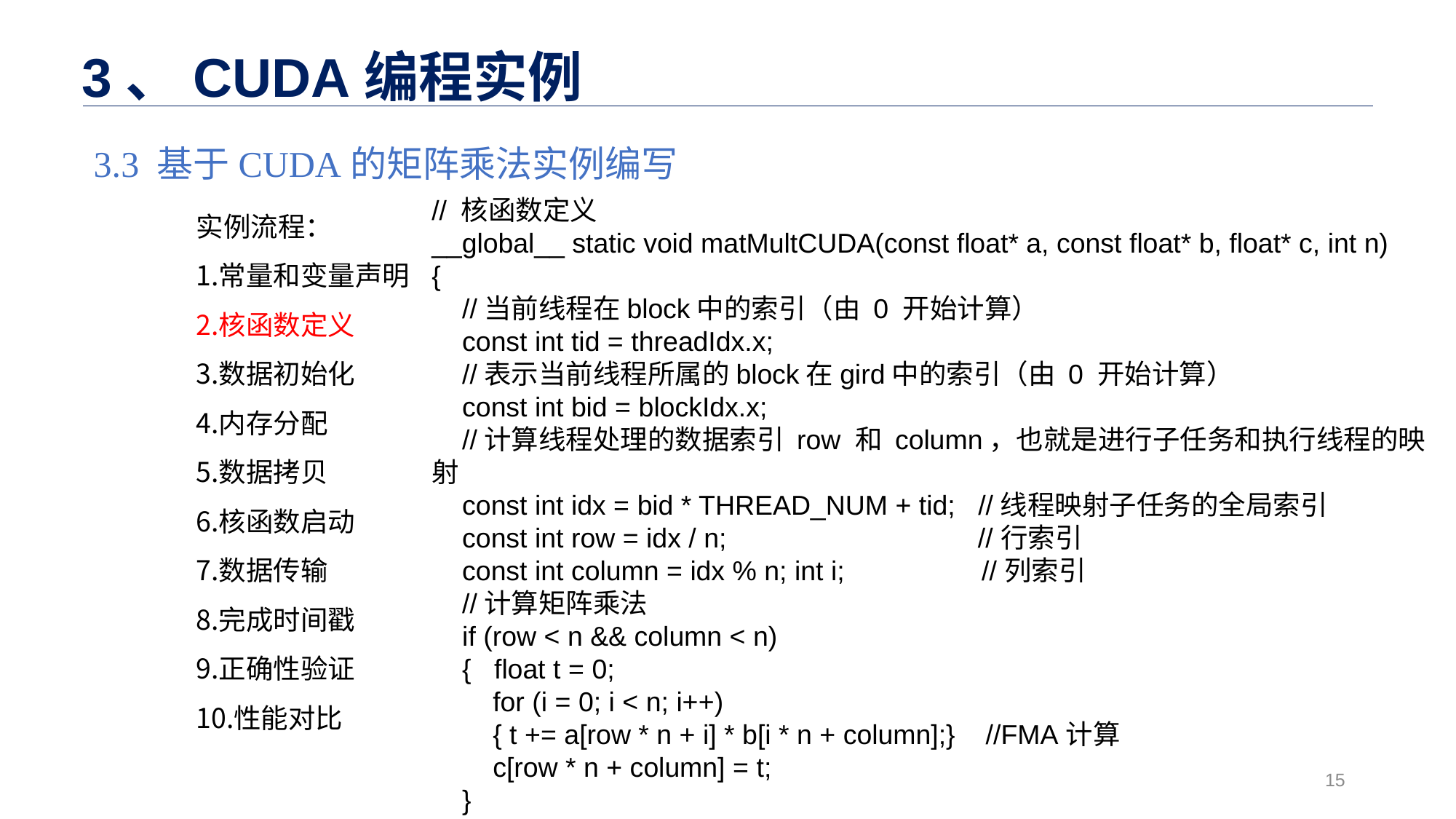

3、CUDA编程实例
#
3.3 基于CUDA的矩阵乘法实例编写
实例流程：
常量和变量声明
核函数定义
数据初始化
内存分配
数据拷贝
核函数启动
数据传输
完成时间戳
正确性验证
性能对比

// 核函数定义
__global__ static void matMultCUDA(const float* a, const float* b, float* c, int n)
{
    //当前线程在block中的索引（由 0 开始计算）
    const int tid = threadIdx.x;
    //表示当前线程所属的block在gird中的索引（由 0 开始计算）
    const int bid = blockIdx.x;
    //计算线程处理的数据索引 row 和 column，也就是进行子任务和执行线程的映射
    const int idx = bid * THREAD_NUM + tid;   //线程映射子任务的全局索引
    const int row = idx / n;                                 //行索引
    const int column = idx % n; int i;                  //列索引
    //计算矩阵乘法
    if (row < n && column < n)
    {   float t = 0;
        for (i = 0; i < n; i++)
        { t += a[row * n + i] * b[i * n + column];}    //FMA计算
        c[row * n + column] = t;
    }
}
15